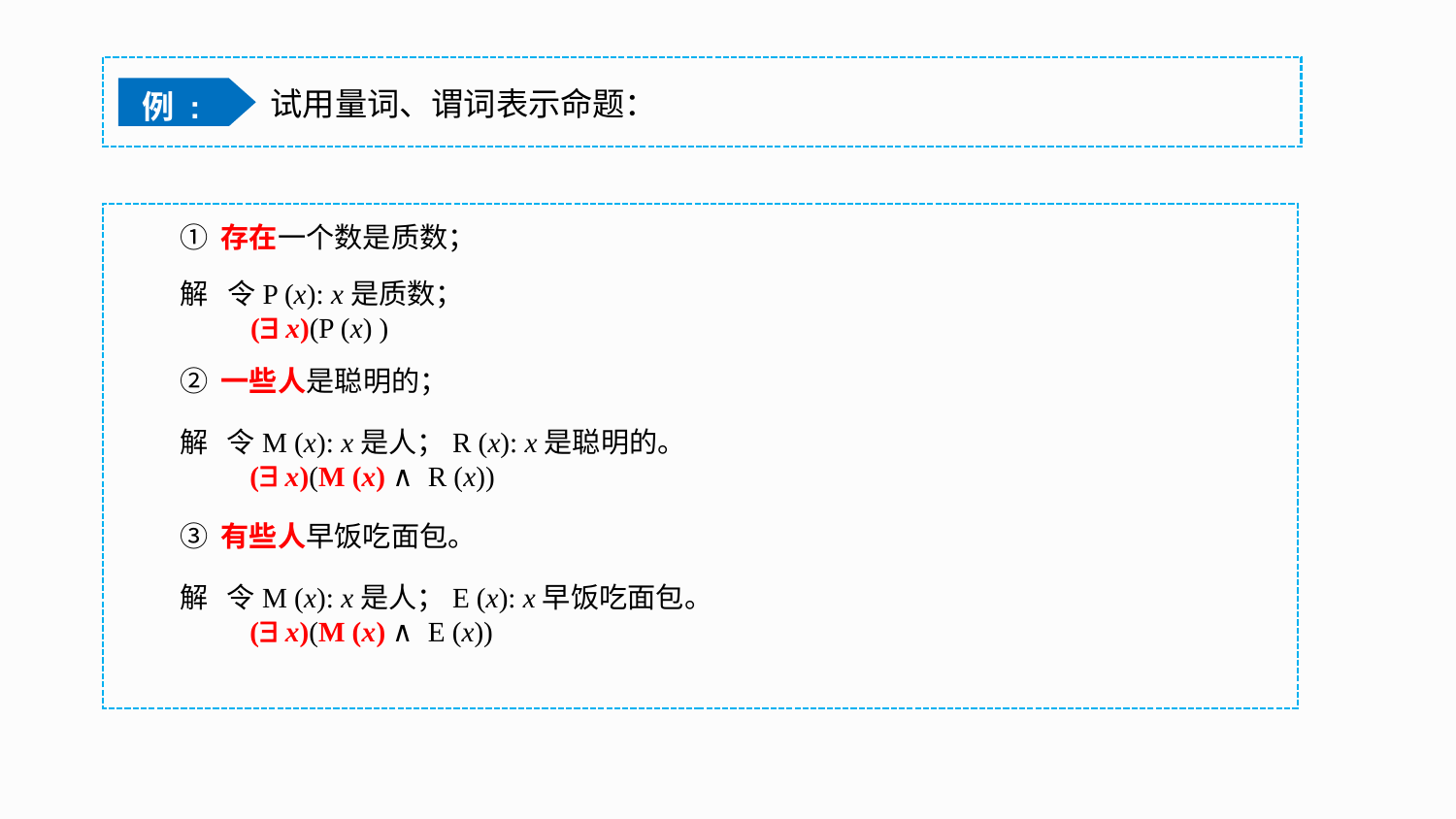

例 :
试用量词、谓词表示命题：

① 存在一个数是质数；
解   令P (x): x是质数；
          (∃ x)(P (x) )
② 一些人是聪明的；
解   令M (x): x是人；R (x): x是聪明的。
          (∃ x)(M (x) ∧ R (x))
③ 有些人早饭吃面包。
解   令M (x): x是人；E (x): x早饭吃面包。
          (∃ x)(M (x) ∧ E (x))